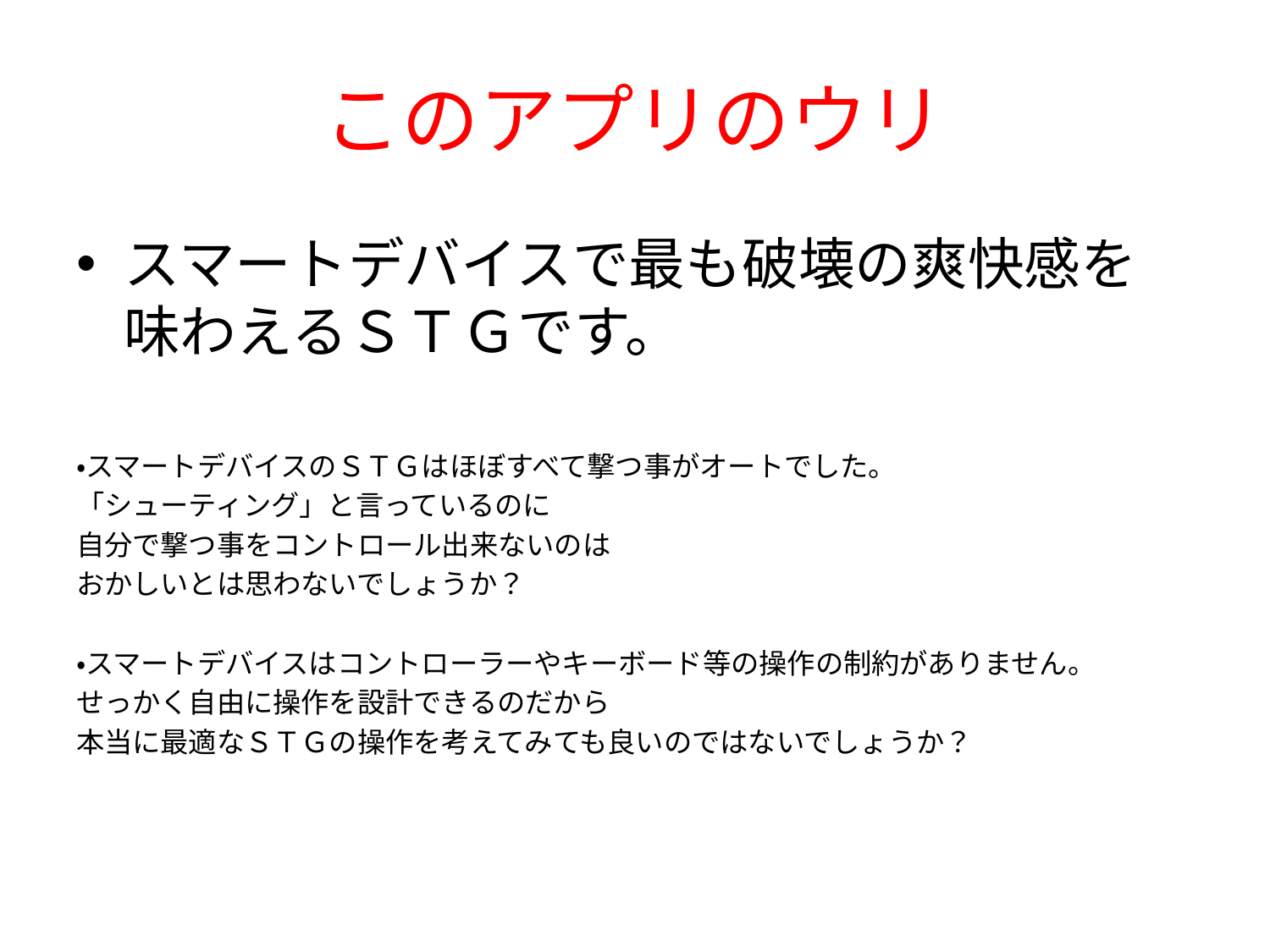

# このアプリのウリ
スマートデバイスで最も破壊の爽快感を味わえるＳＴＧです。

・スマートデバイスのＳＴＧはほぼすべて撃つ事がオートでした。
「シューティング」と言っているのに
自分で撃つ事をコントロール出来ないのは
おかしいとは思わないでしょうか？

・スマートデバイスはコントローラーやキーボード等の操作の制約がありません。
せっかく自由に操作を設計できるのだから
本当に最適なＳＴＧの操作を考えてみても良いのではないでしょうか？